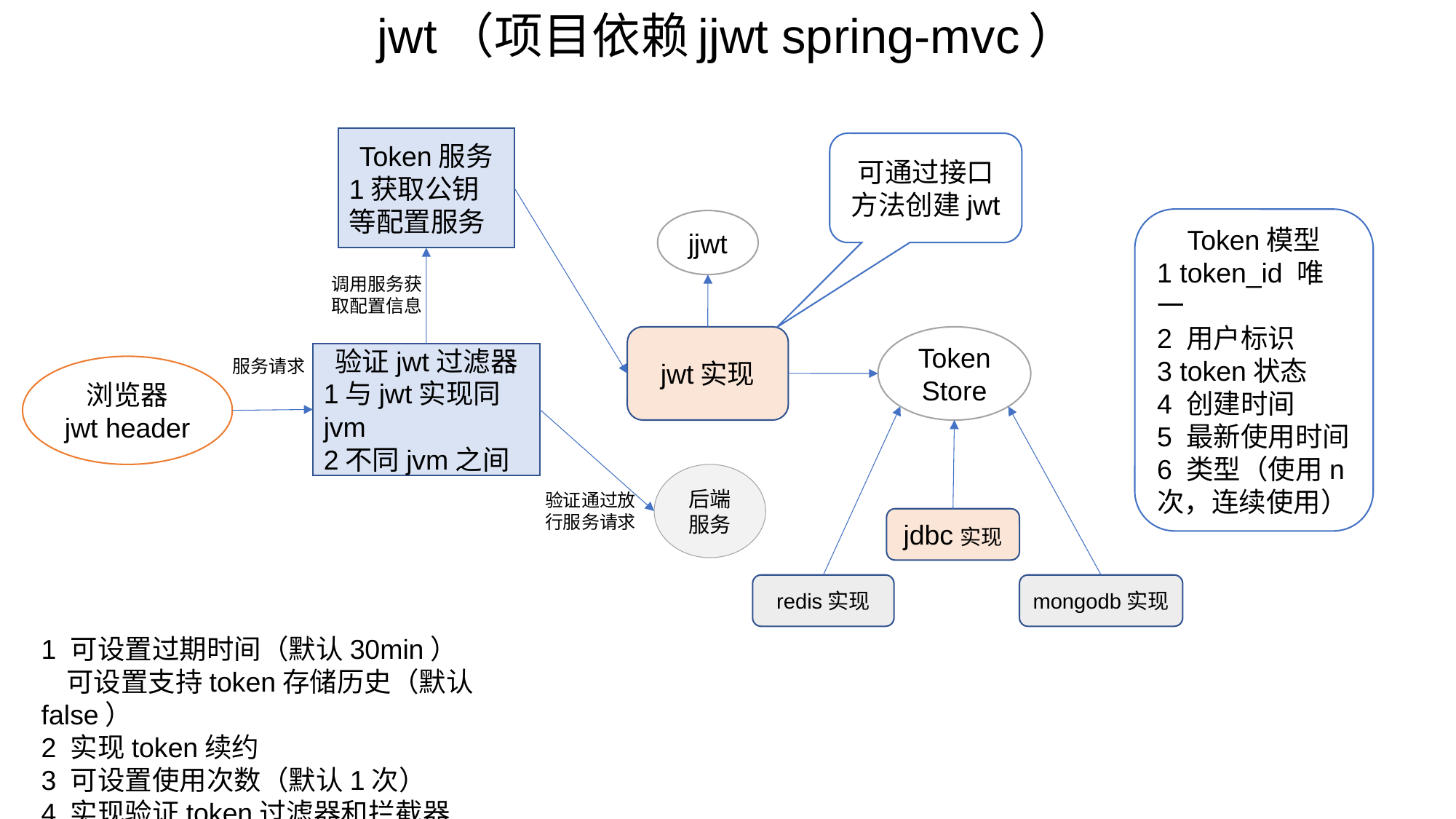

# jwt（项目依赖jjwt spring-mvc）
Token服务
1获取公钥等配置服务
可通过接口方法创建jwt
Token模型
1 token_id 唯一
2 用户标识
3 token状态
4 创建时间
5 最新使用时间
6 类型（使用n次，连续使用）
jjwt
调用服务获取配置信息
Token
Store
jwt实现
验证jwt过滤器
1与jwt实现同jvm
2不同jvm之间
服务请求
浏览器
jwt header
后端服务
验证通过放行服务请求
jdbc实现
redis实现
mongodb实现
1 可设置过期时间（默认30min）
   可设置支持token存储历史（默认false）
2 实现token续约
3 可设置使用次数（默认1次）
4 实现验证token过滤器和拦截器